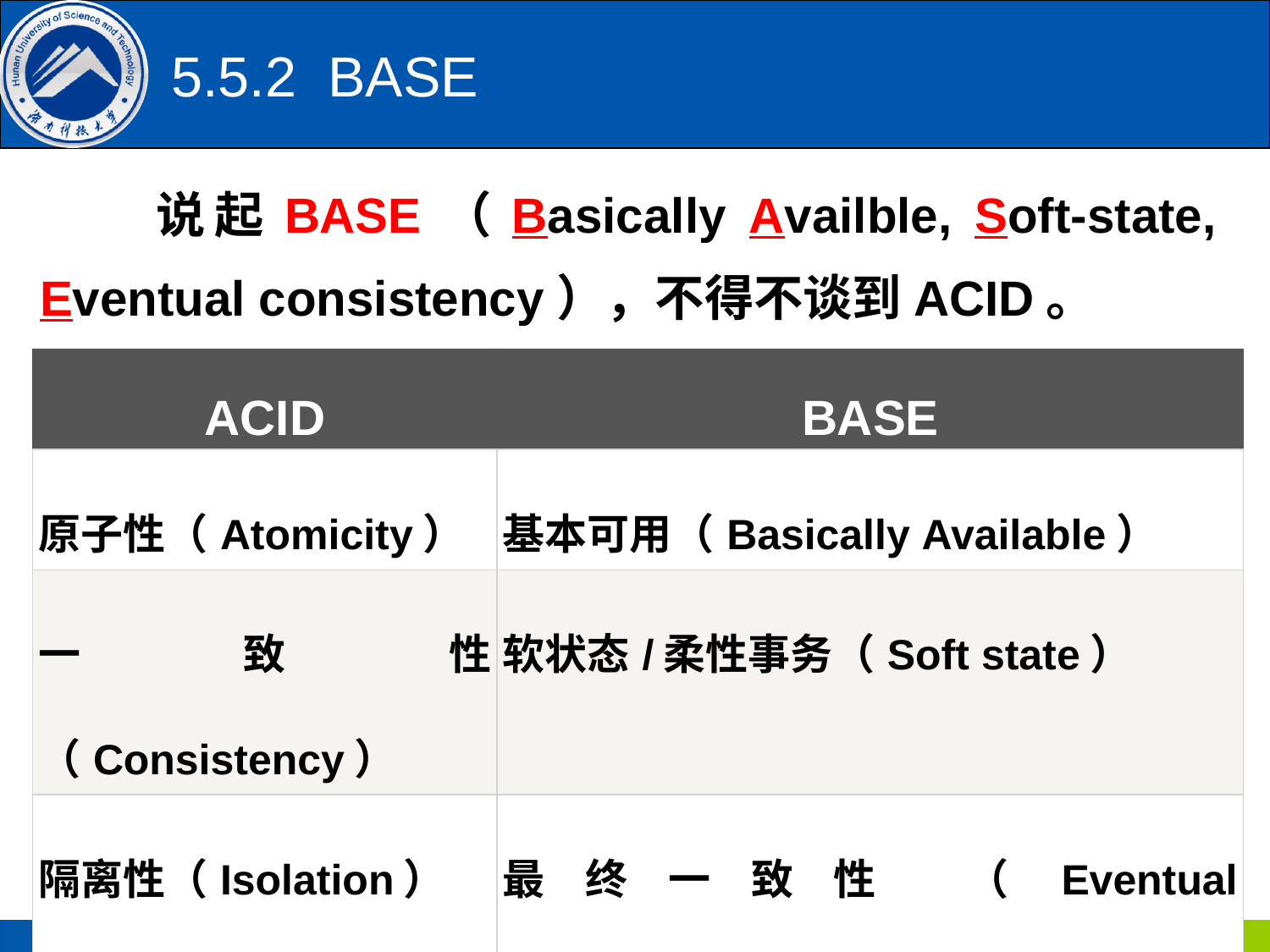

5.5.2  BASE
　　说起BASE（Basically Availble, Soft-state, Eventual consistency），不得不谈到ACID。
| ACID | BASE |
| --- | --- |
| 原子性（Atomicity） | 基本可用（Basically Available） |
| 一致性（Consistency） | 软状态/柔性事务（Soft state） |
| 隔离性（Isolation） | 最终一致性 （Eventual consistency） |
| 持久性 （Durability） |  |